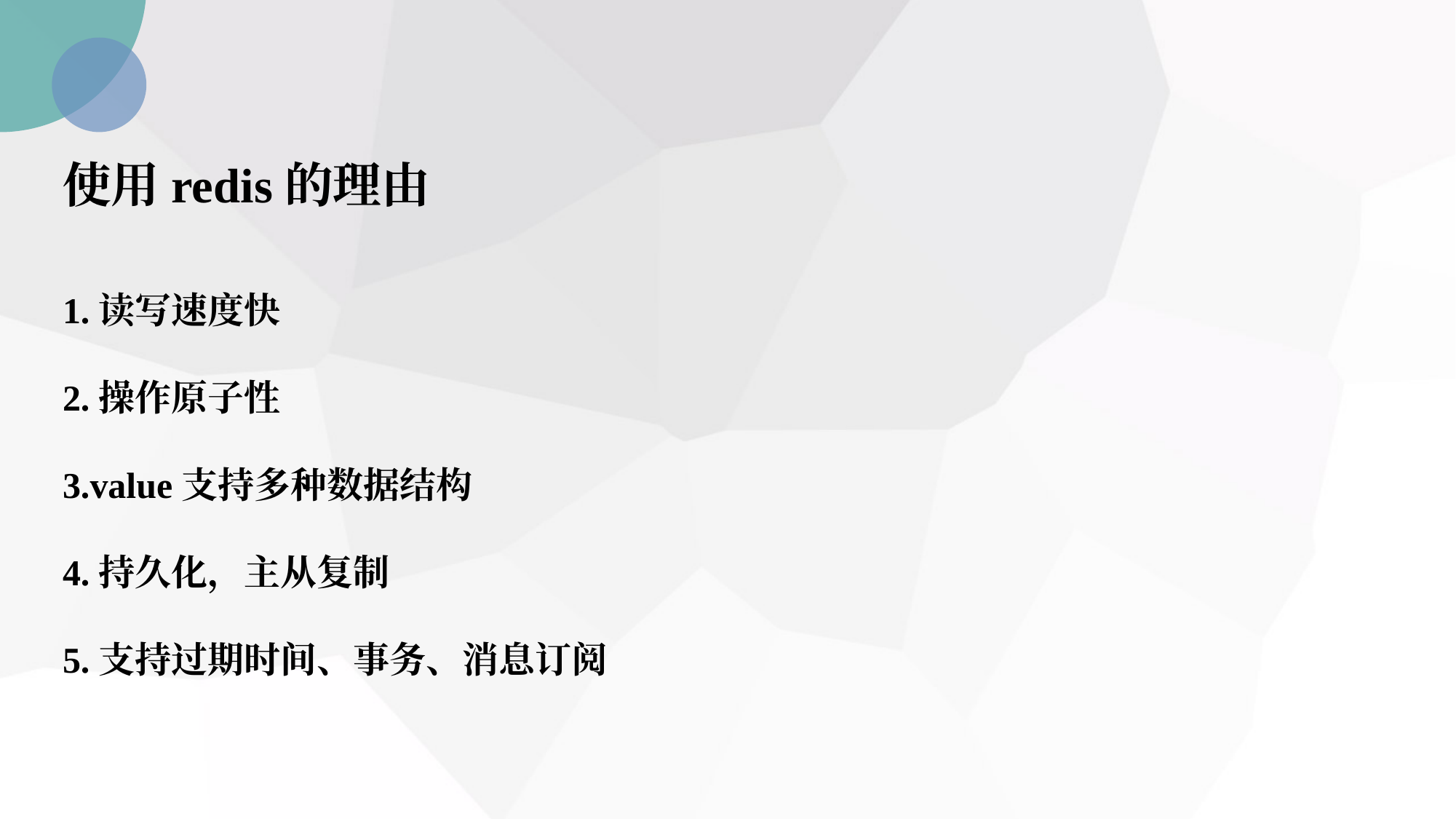

使用redis的理由
1.读写速度快

2.操作原子性

3.value支持多种数据结构

4.持久化，主从复制

5.支持过期时间、事务、消息订阅